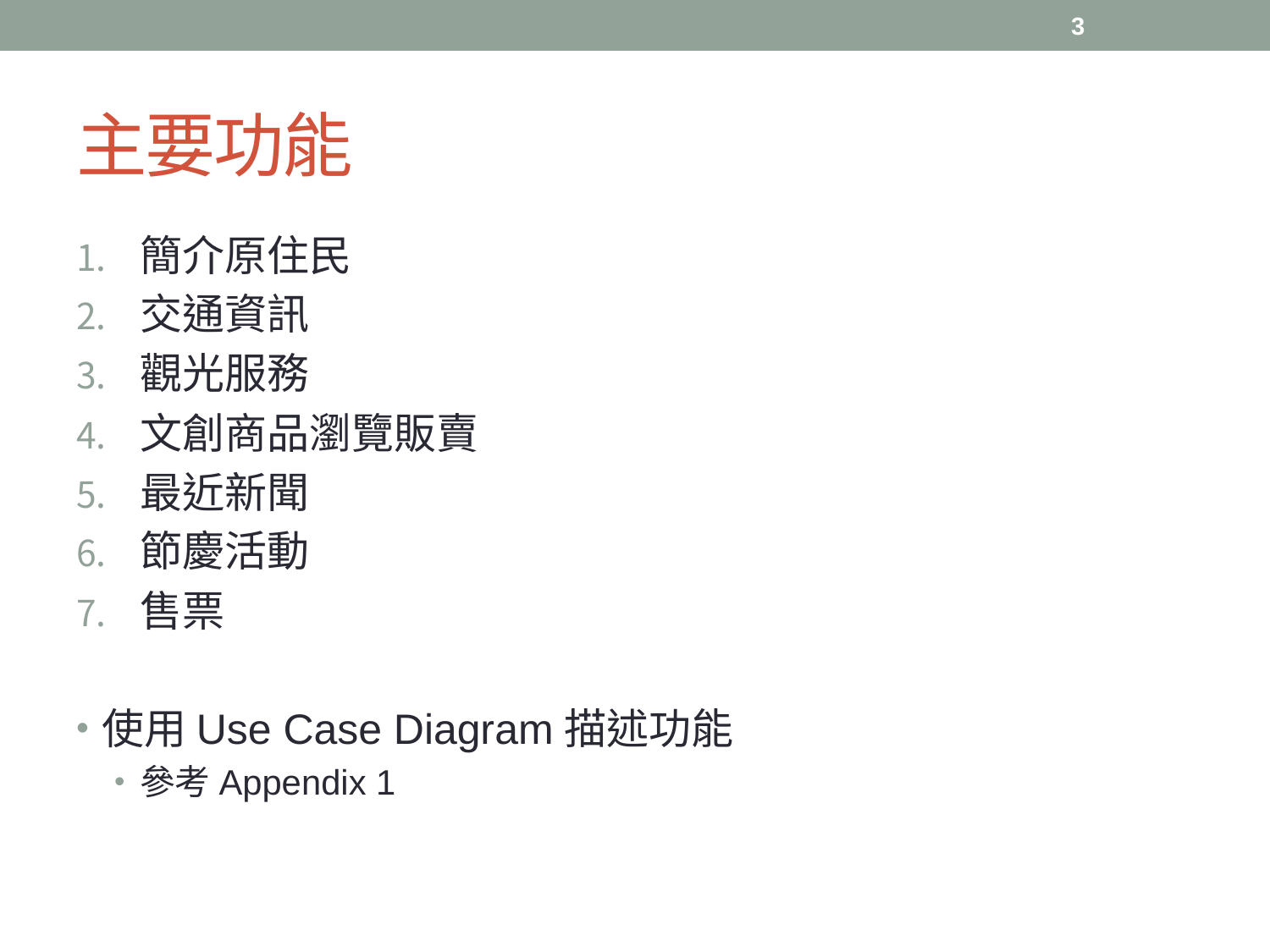

3
# 主要功能
簡介原住民
交通資訊
觀光服務
文創商品瀏覽販賣
最近新聞
節慶活動
售票

使用Use Case Diagram描述功能
參考Appendix 1